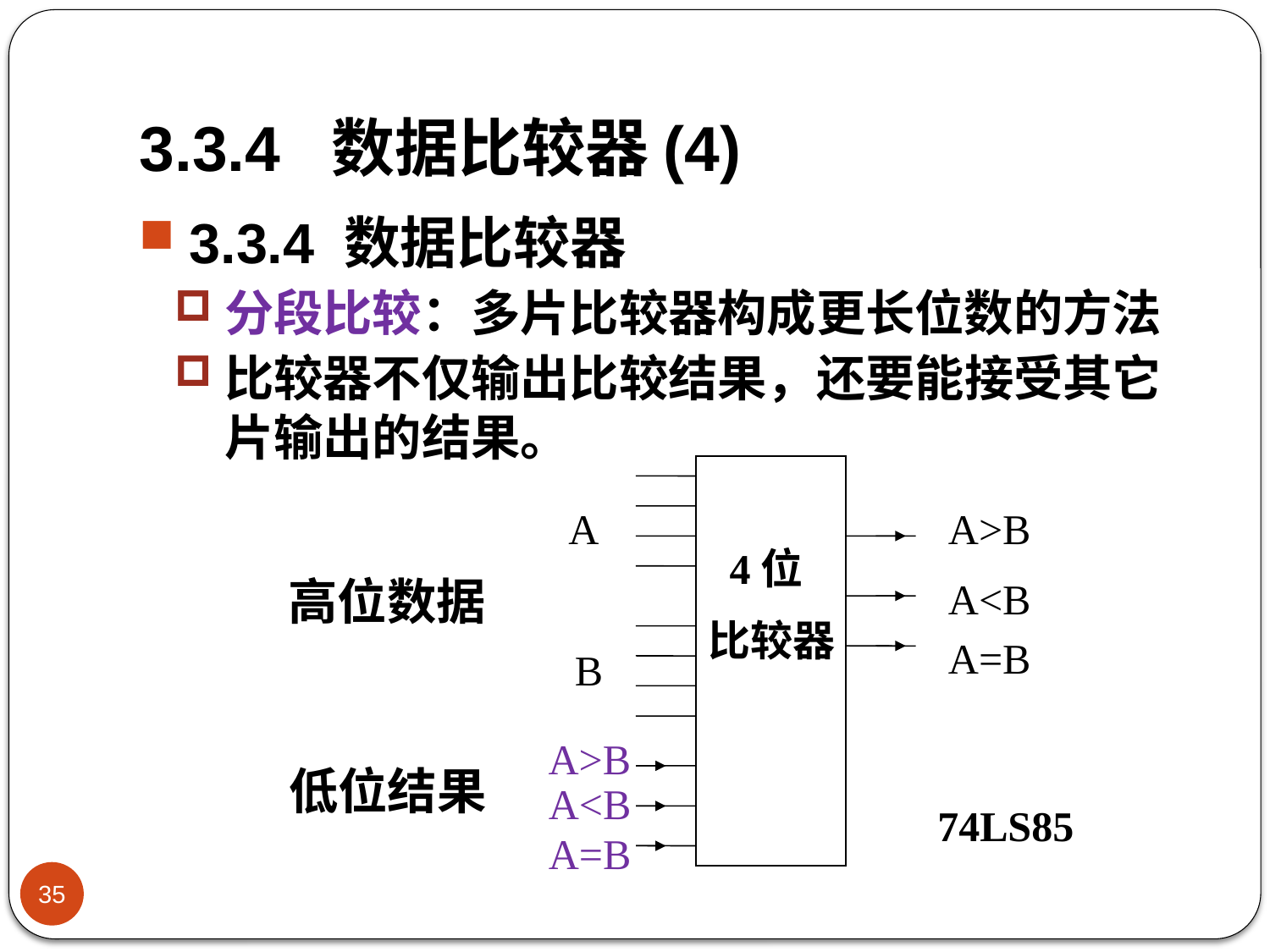

# 3.3.4  数据比较器(4)
3.3.4 数据比较器
分段比较：多片比较器构成更长位数的方法
比较器不仅输出比较结果，还要能接受其它片输出的结果。

A
A>B

  4位
比较器

A<B

A=B
B

A>B

A<B
74LS85

A=B

高位数据
低位结果
35